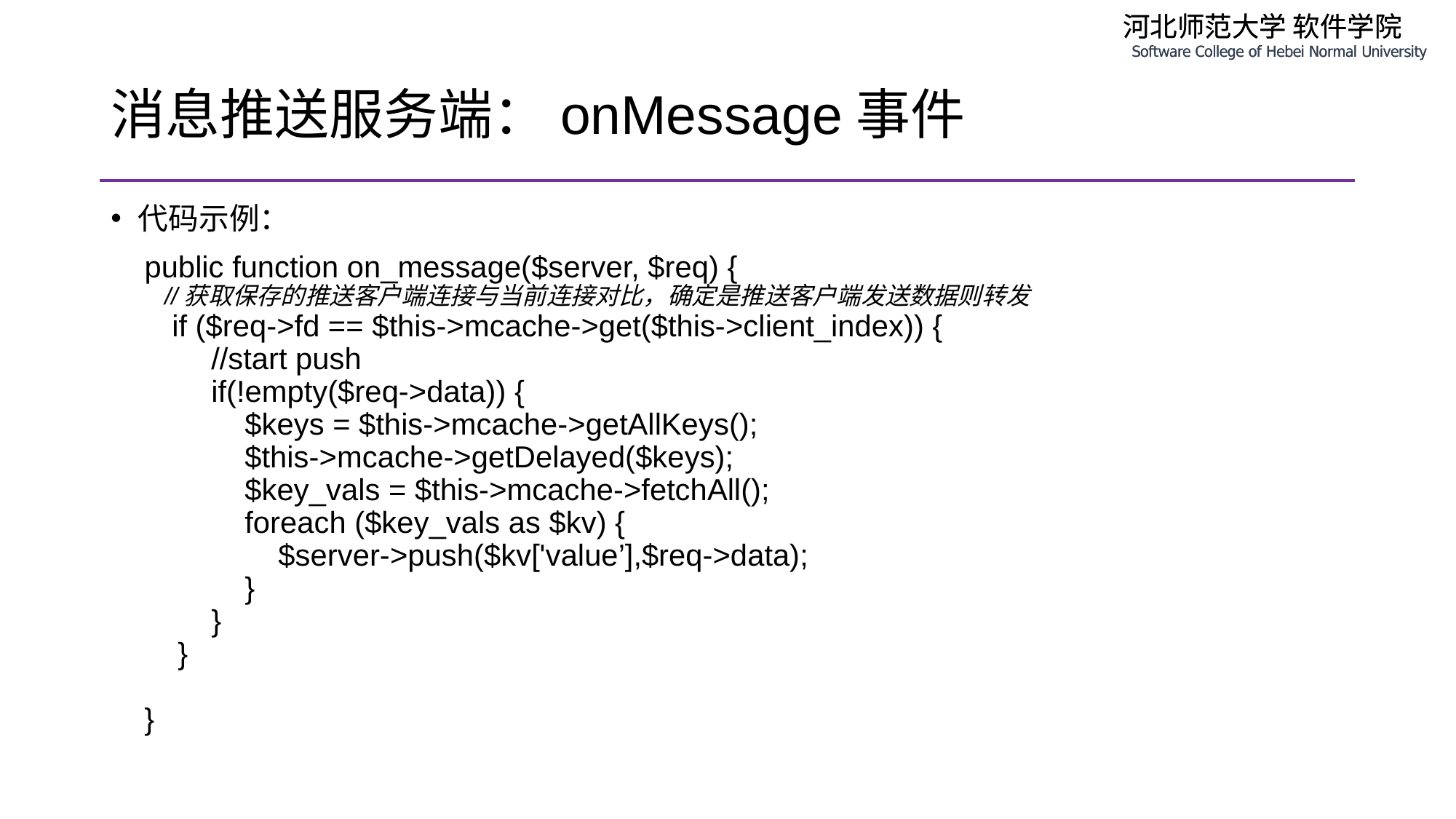

# 消息推送服务端：onMessage事件
代码示例：
    public function on_message($server, $req) {
        //获取保存的推送客户端连接与当前连接对比，确定是推送客户端发送数据则转发
        if ($req->fd == $this->mcache->get($this->client_index)) {
            //start push
            if(!empty($req->data)) {
                $keys = $this->mcache->getAllKeys();
                $this->mcache->getDelayed($keys);
                $key_vals = $this->mcache->fetchAll();
                foreach ($key_vals as $kv) {
                    $server->push($kv['value’],$req->data);
                }
            }
        }
    }